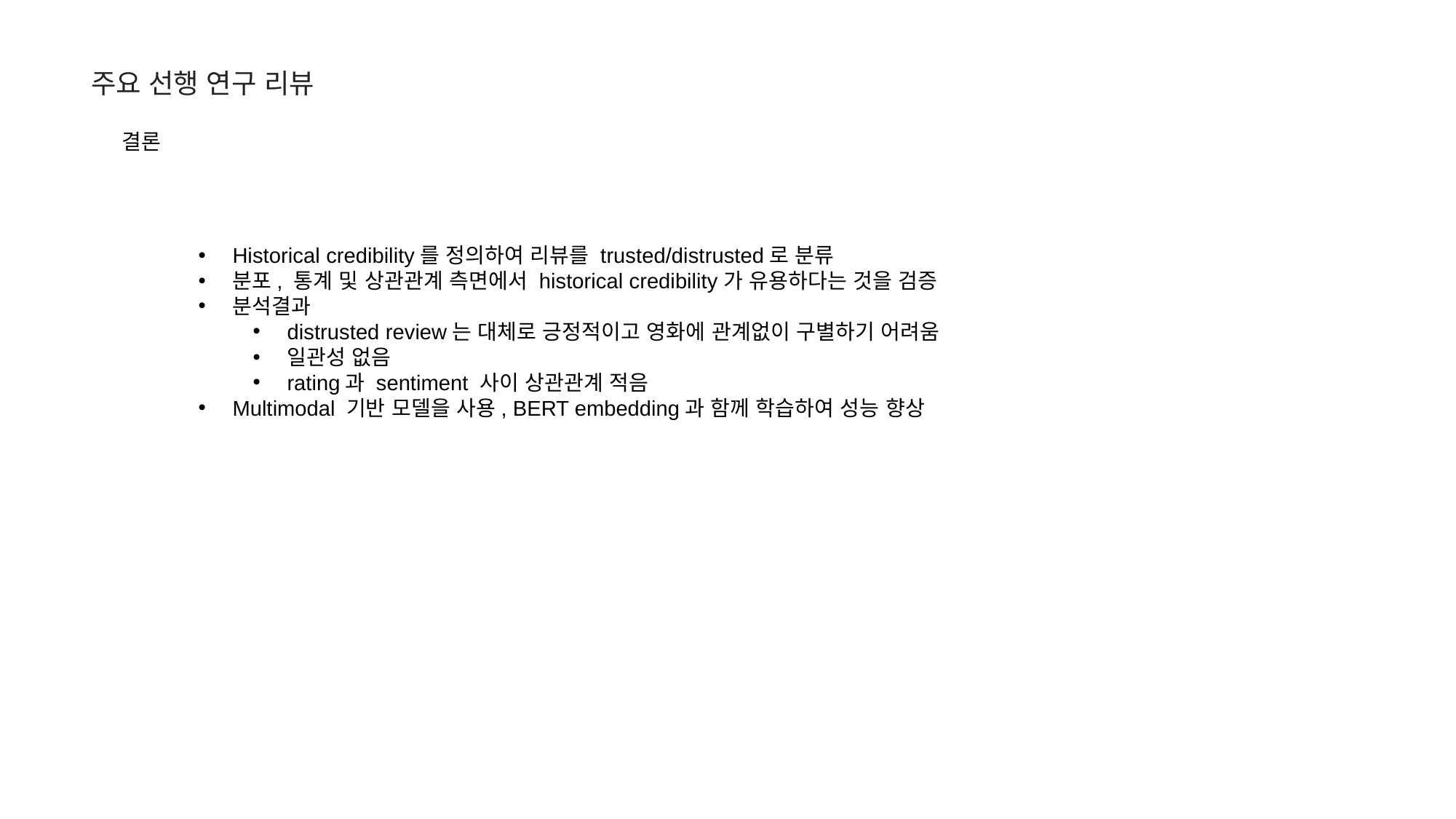

주요 선행 연구 리뷰
결론
Historical credibility를 정의하여 리뷰를 trusted/distrusted로 분류
분포, 통계 및 상관관계 측면에서 historical credibility가 유용하다는 것을 검증
분석결과
distrusted review는 대체로 긍정적이고 영화에 관계없이 구별하기 어려움
일관성 없음
rating과 sentiment 사이 상관관계 적음
Multimodal 기반 모델을 사용, BERT embedding과 함께 학습하여 성능 향상